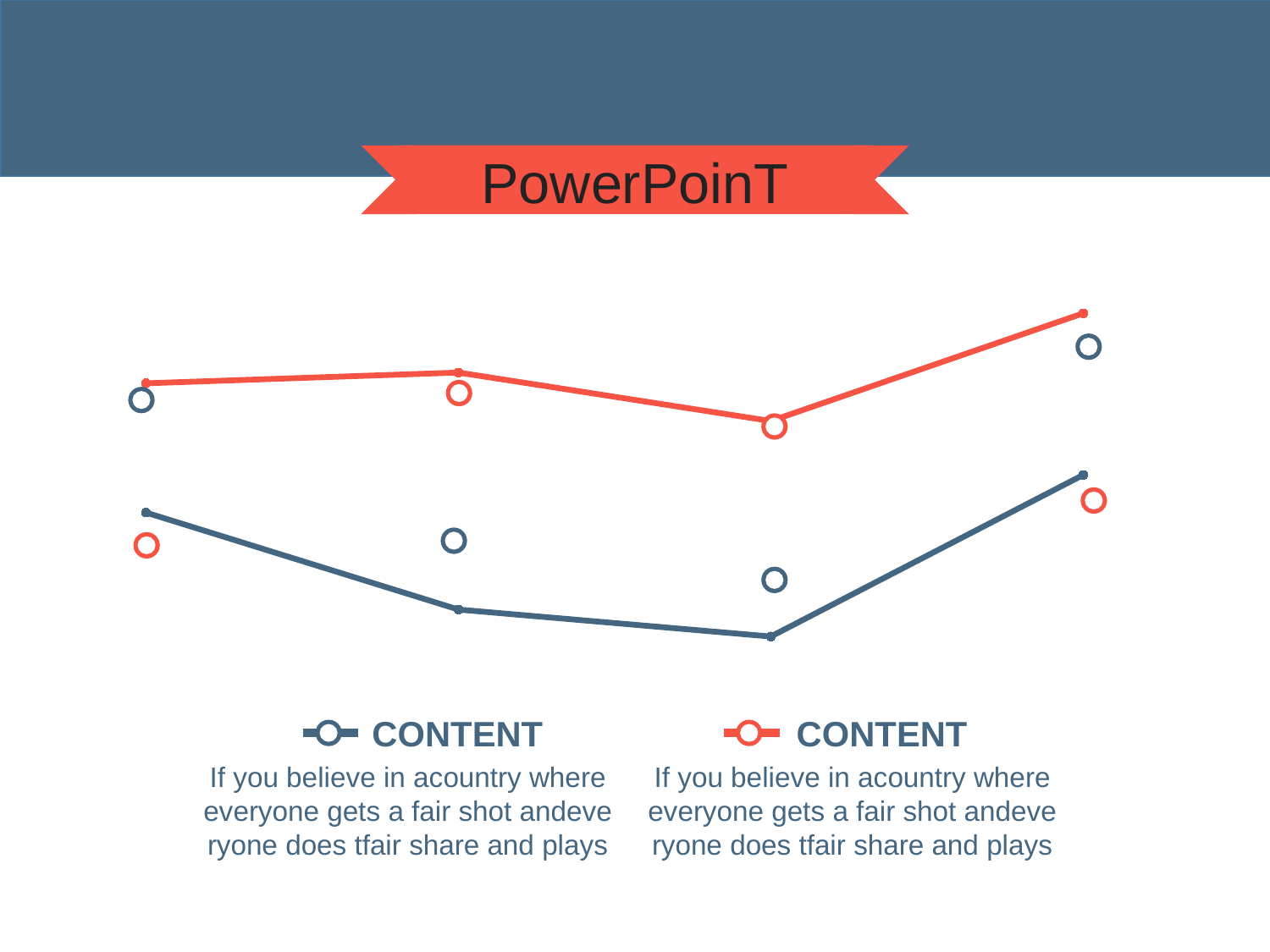

CONTENT
PowerPoinT

### Chart

| Category | 계열 1 | 계열 2 |
|---|---|---|
| 항목 1 | 4.3 | 2.4 |
| 항목 2 | 2.5 | 4.4 |

CONTENT

CONTENT

If you believe in acountry where everyone gets a fair shot andeve
ryone does tfair share and plays
If you believe in acountry where everyone gets a fair shot andeve
ryone does tfair share and plays